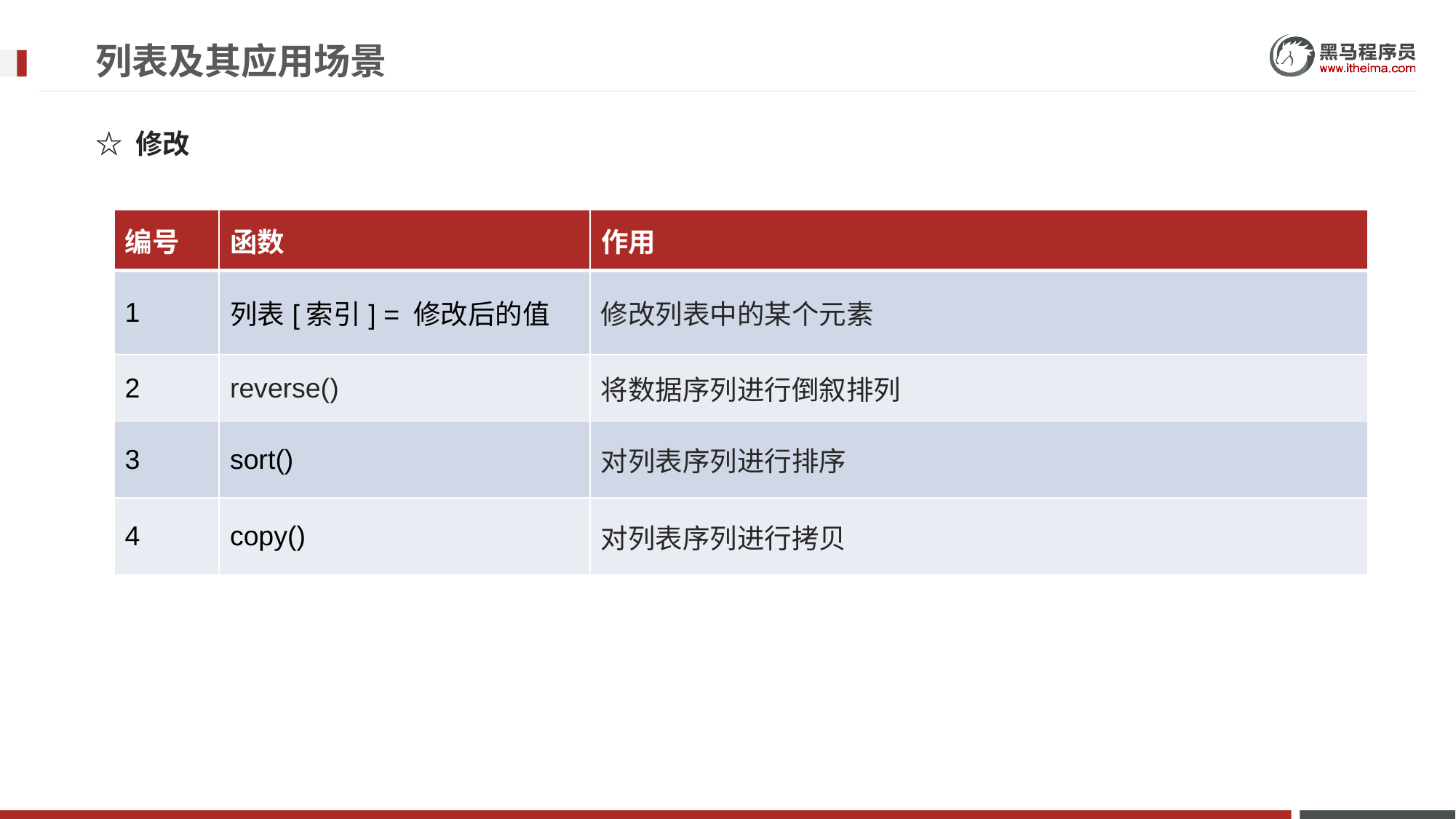

# 列表及其应用场景
☆ 修改
| 编号 | 函数 | 作用 |
| --- | --- | --- |
| 1 | 列表[索引] = 修改后的值 | 修改列表中的某个元素 |
| 2 | reverse() | 将数据序列进行倒叙排列 |
| 3 | sort() | 对列表序列进行排序 |
| 4 | copy() | 对列表序列进行拷贝 |